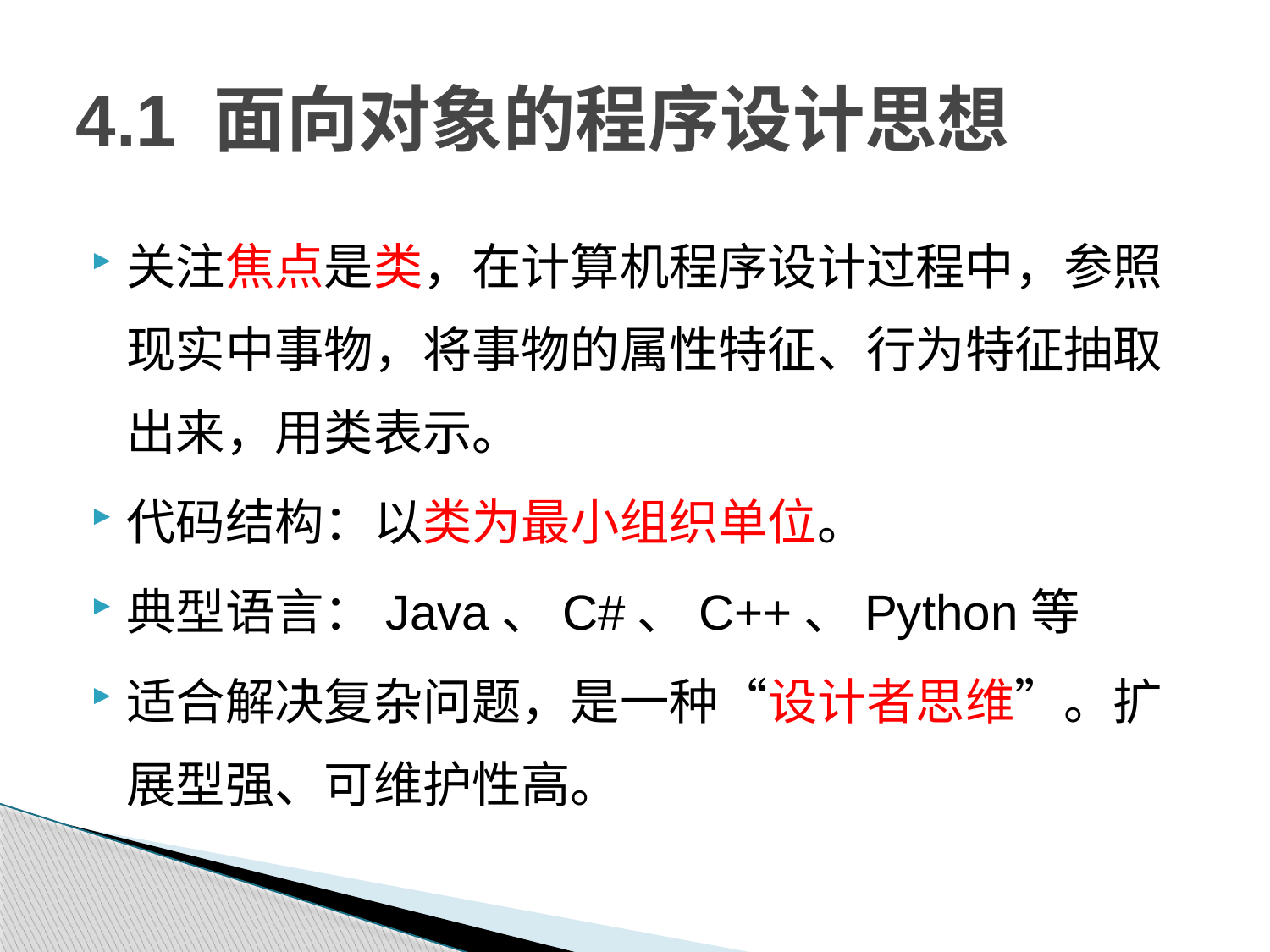

# 4.1 面向对象的程序设计思想
关注焦点是类，在计算机程序设计过程中，参照现实中事物，将事物的属性特征、行为特征抽取出来，用类表示。
代码结构：以类为最小组织单位。
典型语言：Java、C#、C++、Python等
适合解决复杂问题，是一种“设计者思维”。扩展型强、可维护性高。